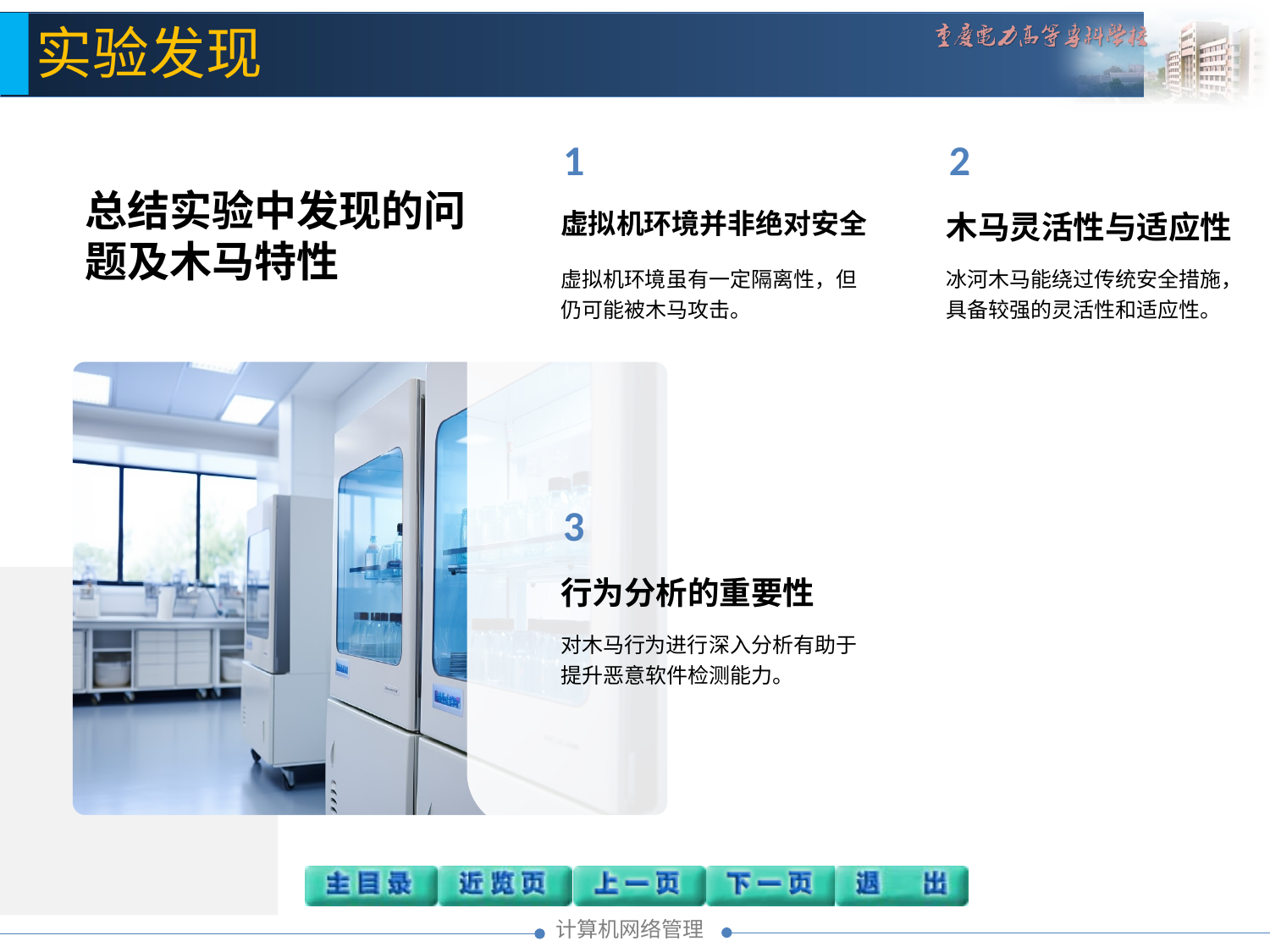

实验发现

总结实验中发现的问题及木马特性

1
虚拟机环境并非绝对安全
虚拟机环境虽有一定隔离性，但仍可能被木马攻击。
2
木马灵活性与适应性
冰河木马能绕过传统安全措施，具备较强的灵活性和适应性。
3
行为分析的重要性
对木马行为进行深入分析有助于提升恶意软件检测能力。